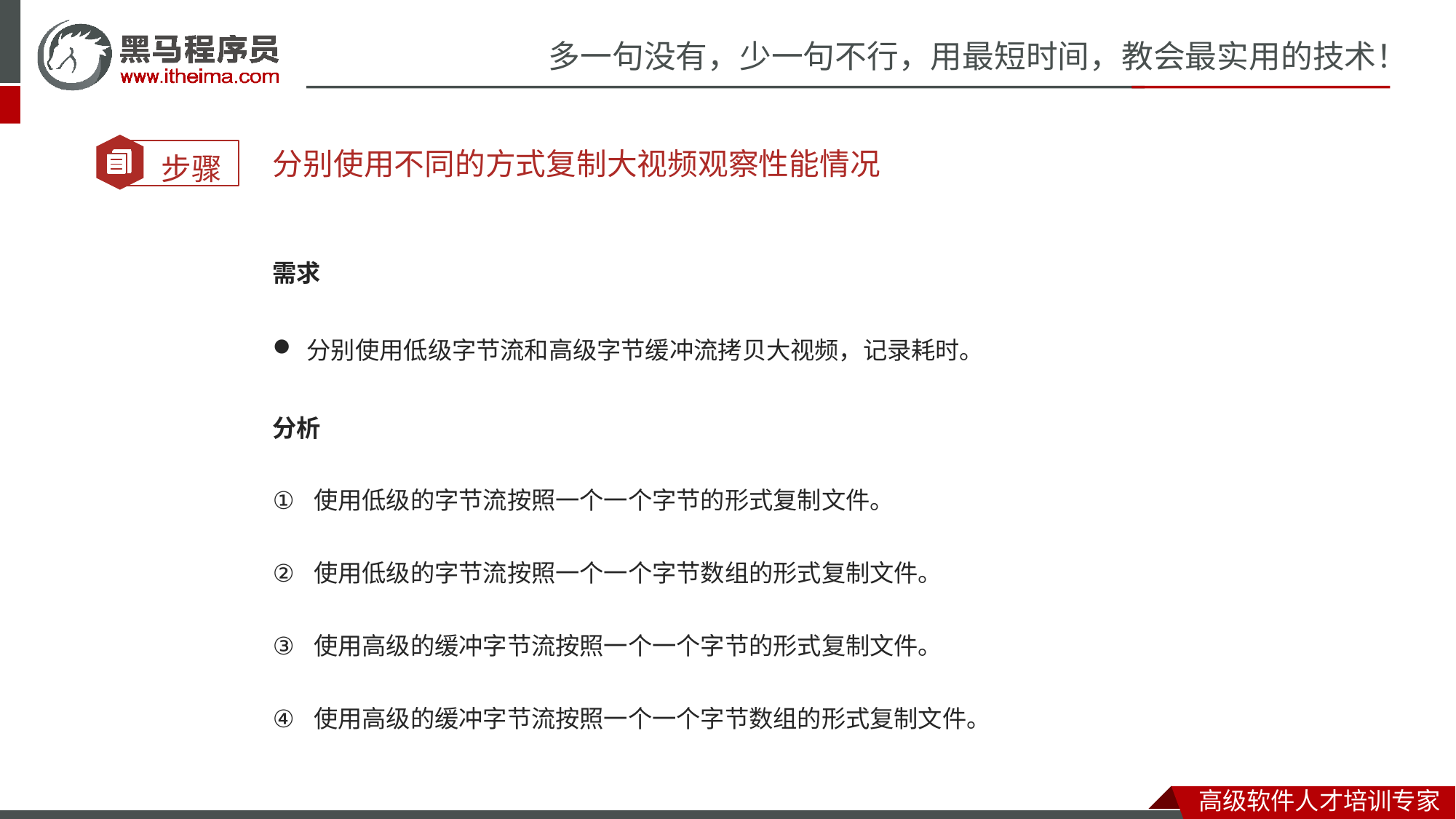

分别使用不同的方式复制大视频观察性能情况
需求
分别使用低级字节流和高级字节缓冲流拷贝大视频，记录耗时。
分析
使用低级的字节流按照一个一个字节的形式复制文件。
使用低级的字节流按照一个一个字节数组的形式复制文件。
使用高级的缓冲字节流按照一个一个字节的形式复制文件。
使用高级的缓冲字节流按照一个一个字节数组的形式复制文件。